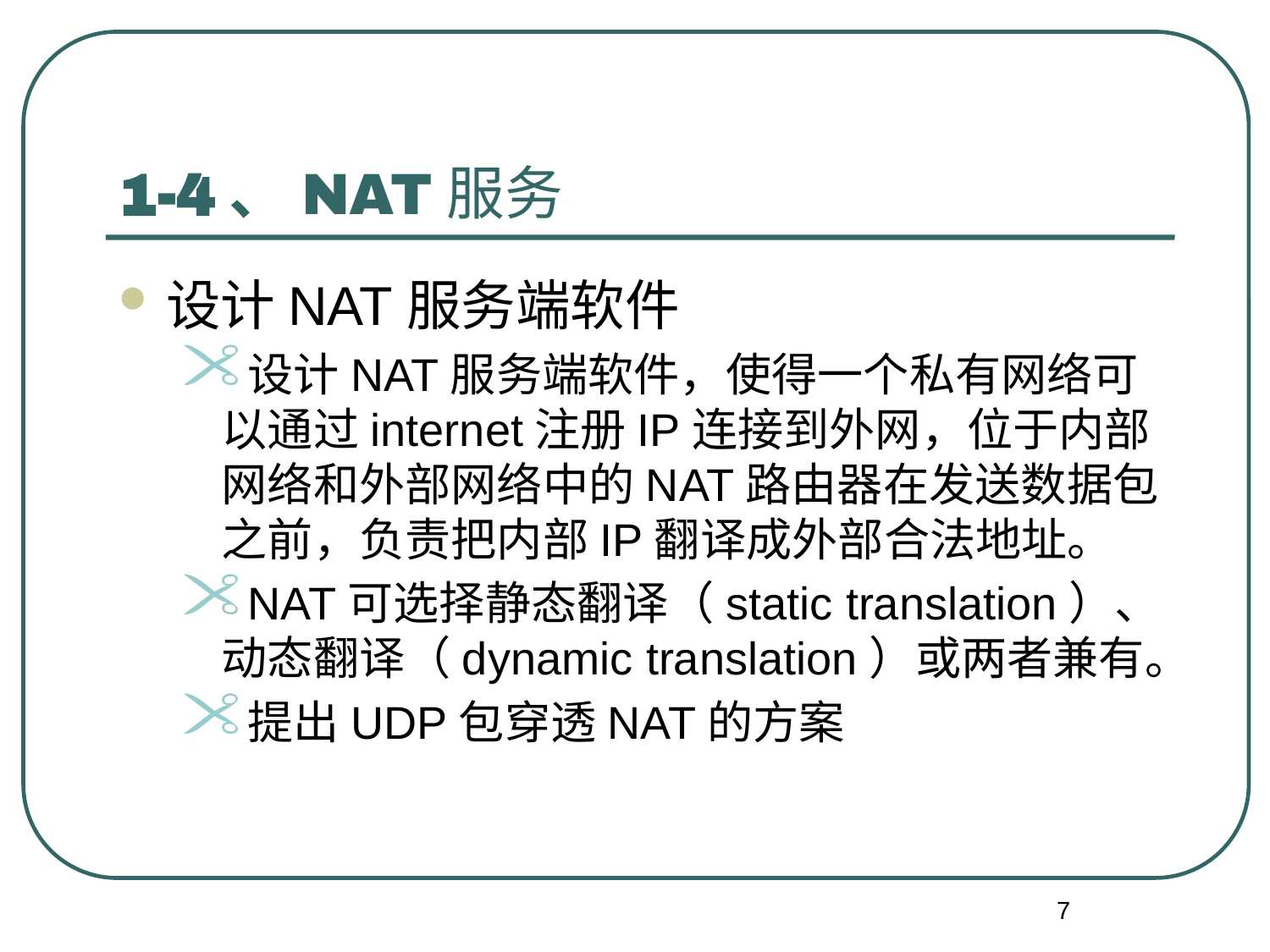

1-4、NAT服务
设计NAT服务端软件
设计NAT服务端软件，使得一个私有网络可以通过internet注册IP连接到外网，位于内部网络和外部网络中的NAT路由器在发送数据包之前，负责把内部IP翻译成外部合法地址。
NAT可选择静态翻译（static translation）、动态翻译（dynamic translation）或两者兼有。
提出UDP包穿透NAT的方案

7